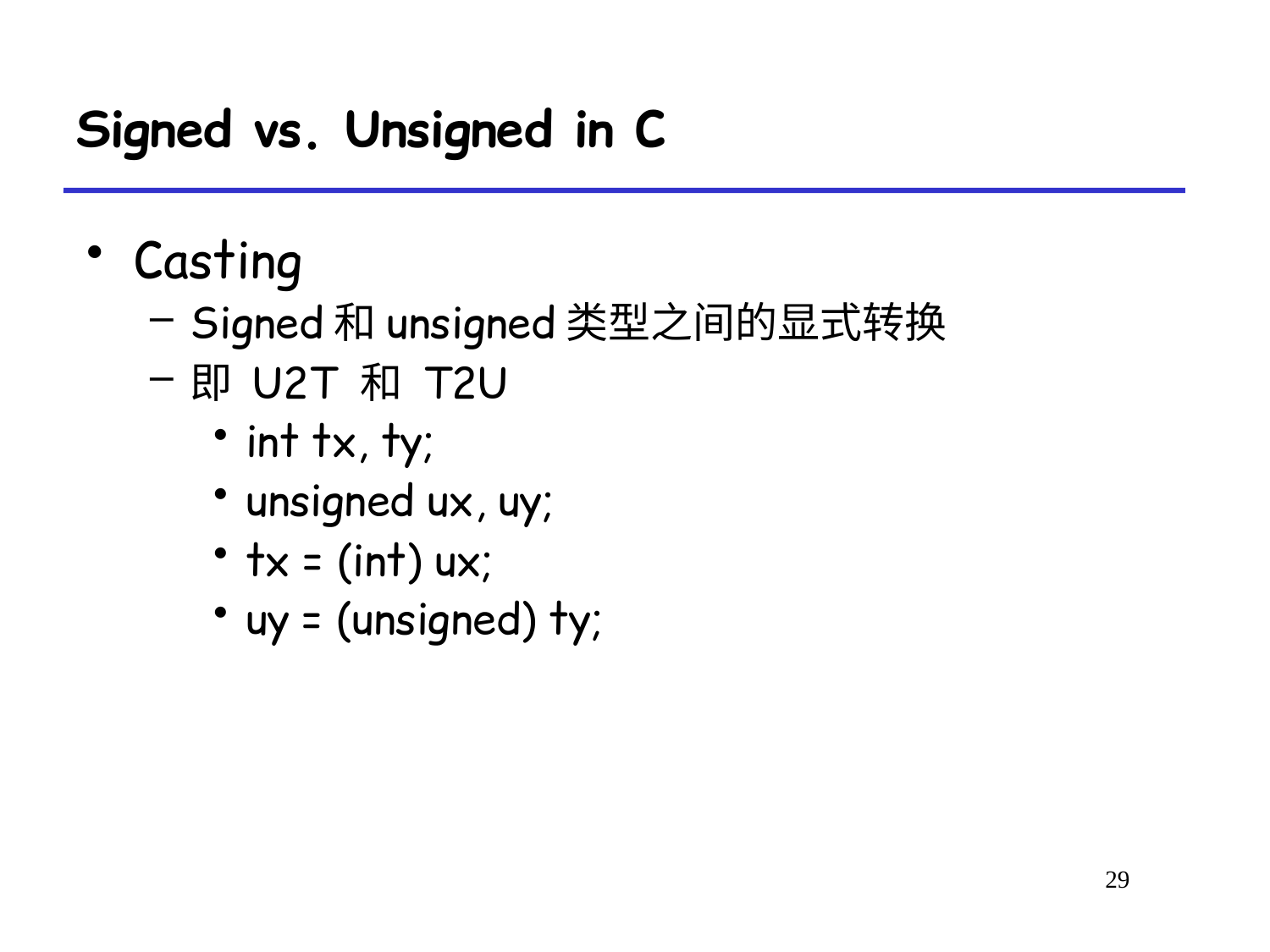

# Signed vs. Unsigned in C
Casting
Signed和unsigned类型之间的显式转换
即 U2T 和 T2U
int tx, ty;
unsigned ux, uy;
tx = (int) ux;
uy = (unsigned) ty;
29